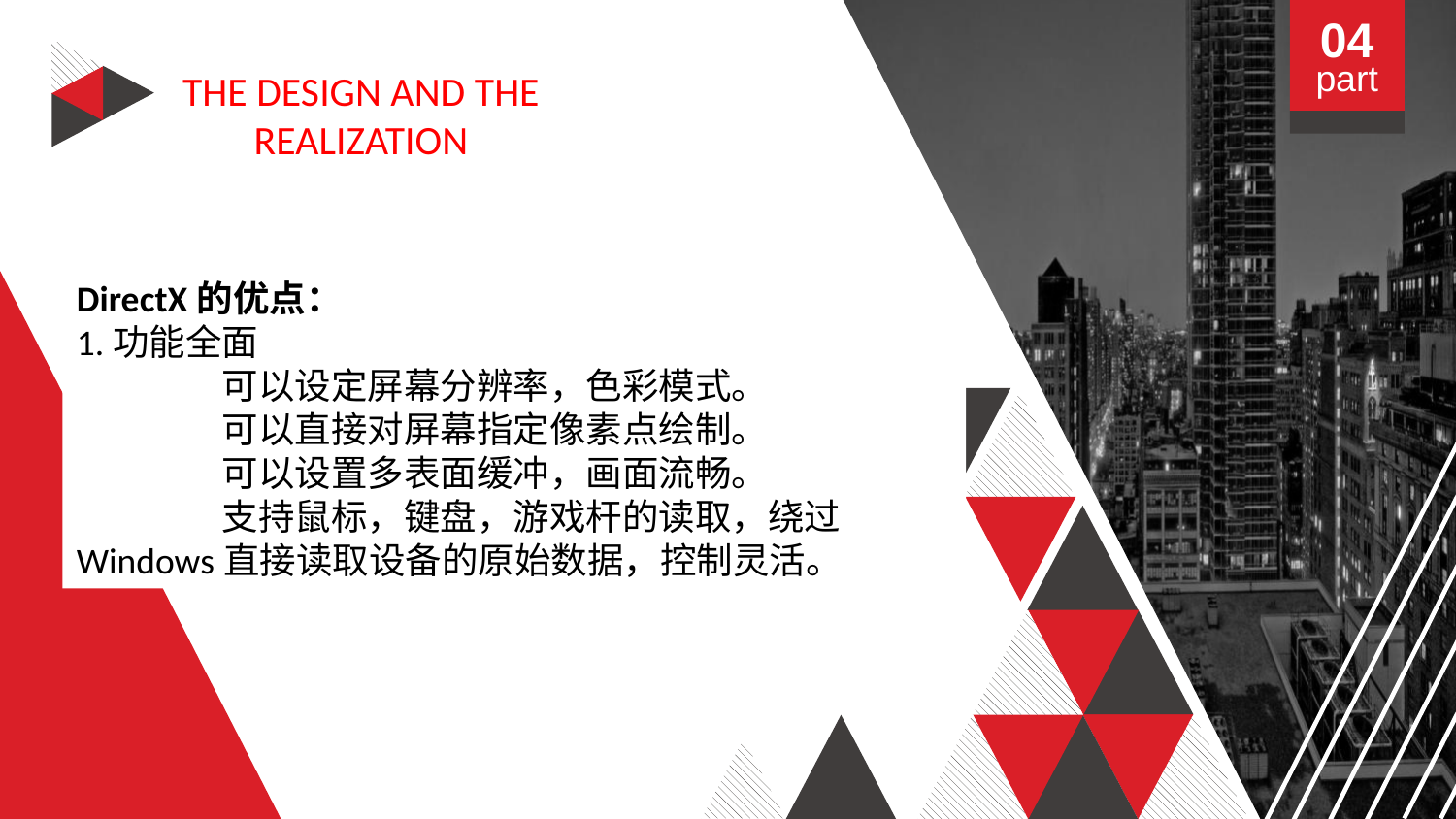

04
part

THE DESIGN AND THE REALIZATION
DirectX的优点：
1.功能全面
	可以设定屏幕分辨率，色彩模式。
	可以直接对屏幕指定像素点绘制。
	可以设置多表面缓冲，画面流畅。
	支持鼠标，键盘，游戏杆的读取，绕过	Windows直接读取设备的原始数据，控制灵活。